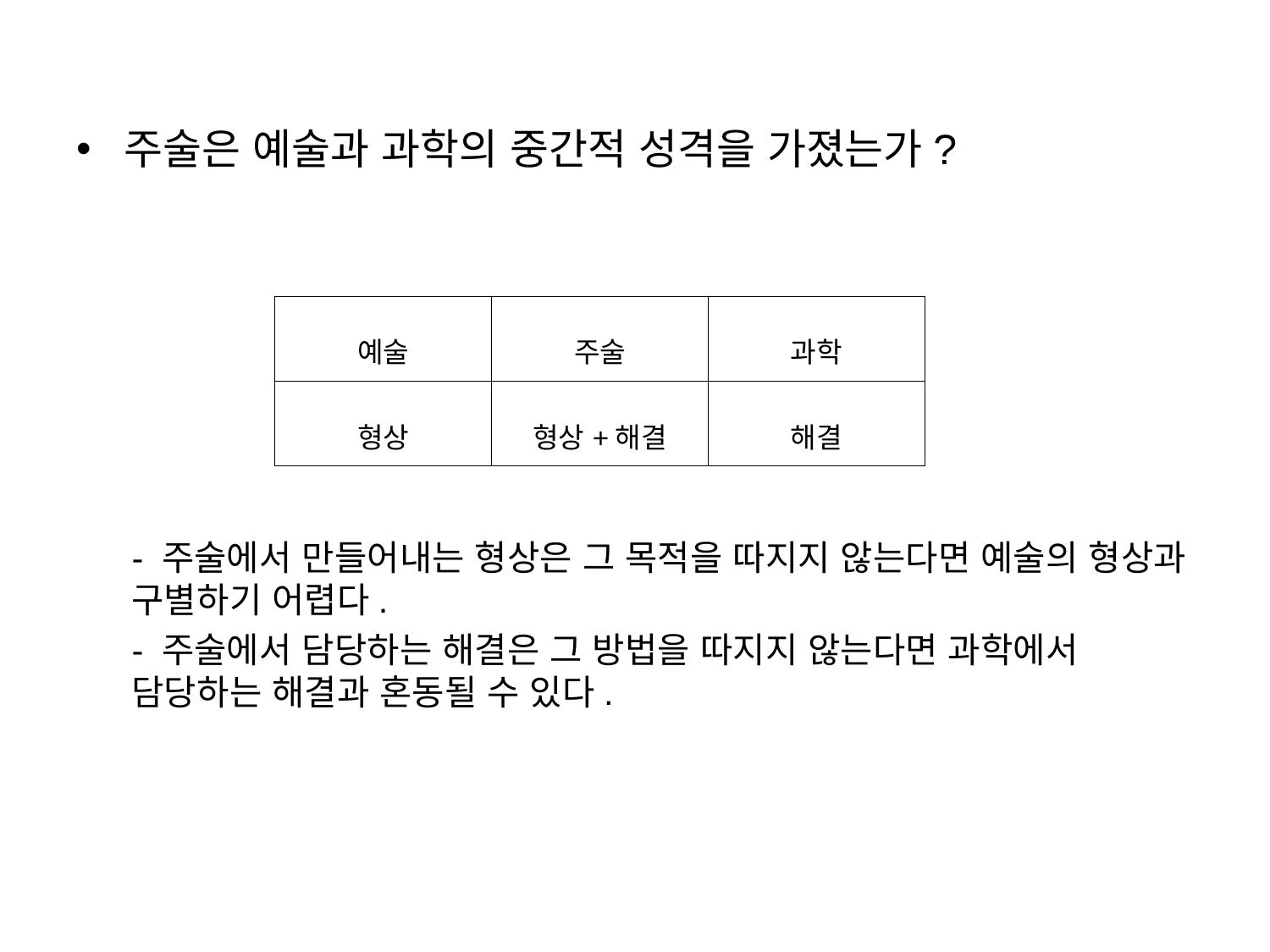

주술은 예술과 과학의 중간적 성격을 가졌는가?

- 주술에서 만들어내는 형상은 그 목적을 따지지 않는다면 예술의 형상과 구별하기 어렵다.
- 주술에서 담당하는 해결은 그 방법을 따지지 않는다면 과학에서 담당하는 해결과 혼동될 수 있다.

| 예술 | 주술 | 과학 |
| --- | --- | --- |
| 형상 | 형상+해결 | 해결 |